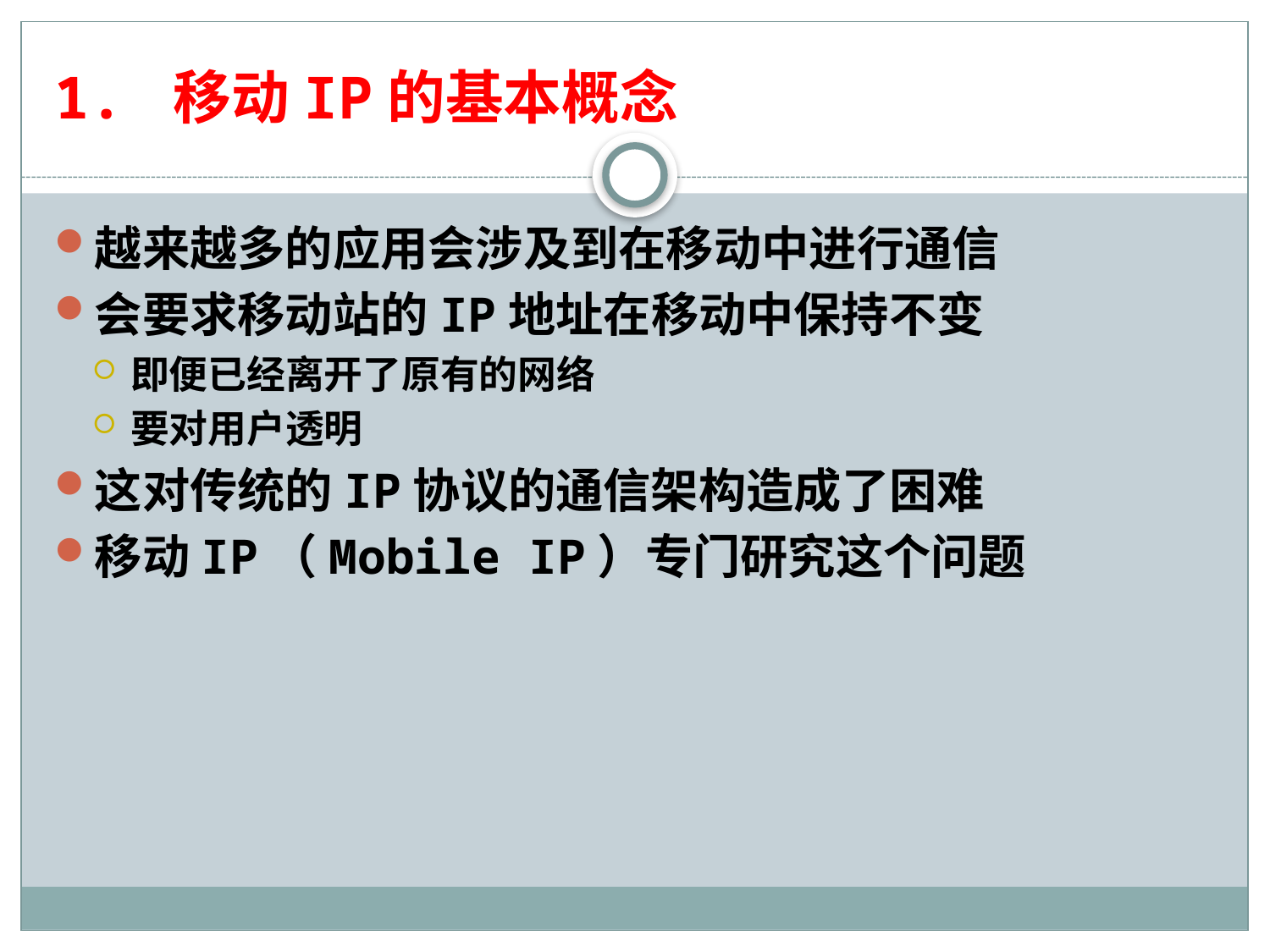

# 1. 移动IP的基本概念
越来越多的应用会涉及到在移动中进行通信
会要求移动站的IP地址在移动中保持不变
即便已经离开了原有的网络
要对用户透明
这对传统的IP协议的通信架构造成了困难
移动IP（Mobile IP）专门研究这个问题